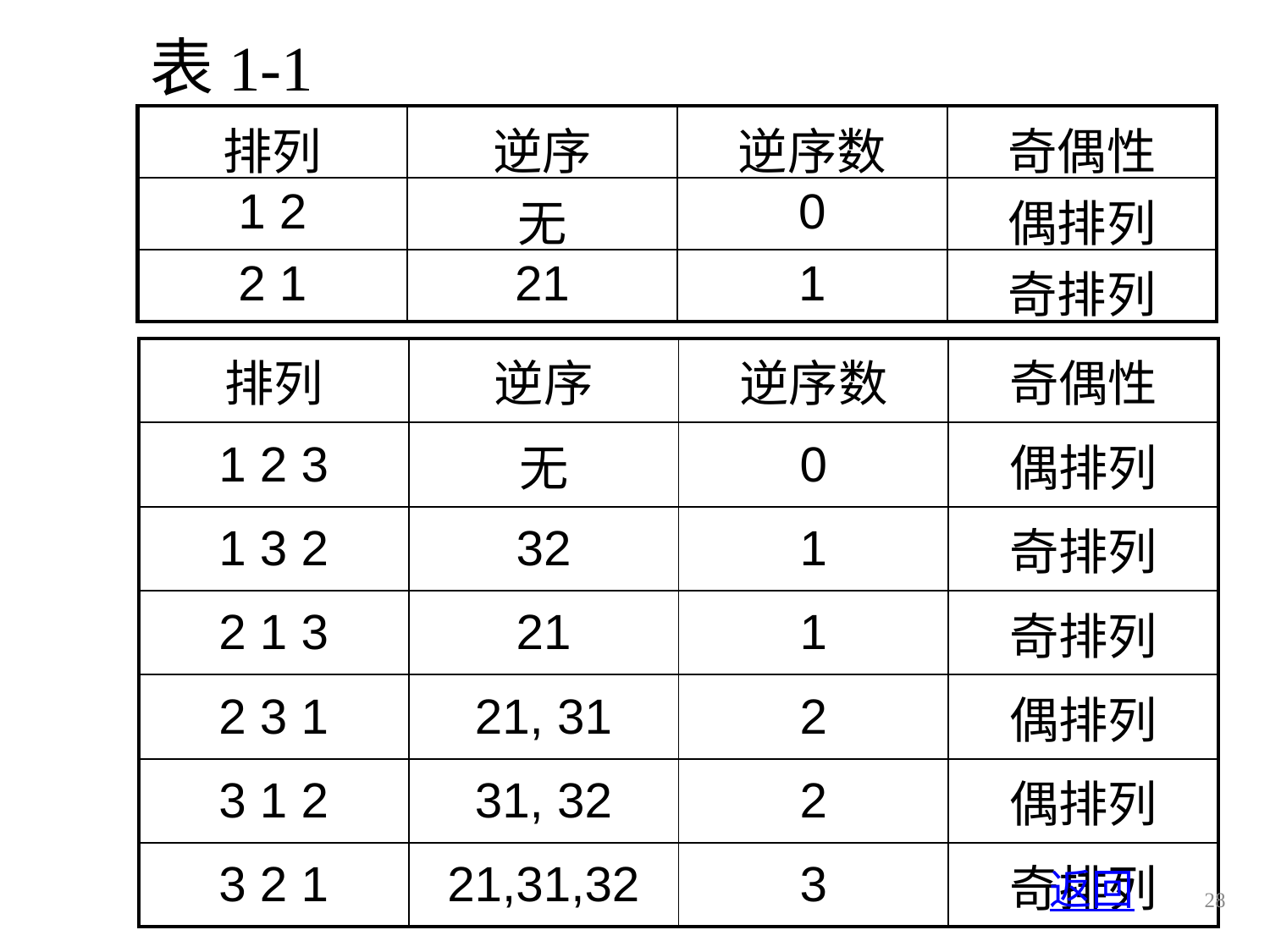

表1-1
| 排列 | 逆序 | 逆序数 | 奇偶性 |
| --- | --- | --- | --- |
| 1 2 | 无 | 0 | 偶排列 |
| 2 1 | 21 | 1 | 奇排列 |
| 排列 | 逆序 | 逆序数 | 奇偶性 |
| --- | --- | --- | --- |
| 1 2 3 | 无 | 0 | 偶排列 |
| 1 3 2 | 32 | 1 | 奇排列 |
| 2 1 3 | 21 | 1 | 奇排列 |
| 2 3 1 | 21, 31 | 2 | 偶排列 |
| 3 1 2 | 31, 32 | 2 | 偶排列 |
| 3 2 1 | 21,31,32 | 3 | 奇排列 |
返回
28